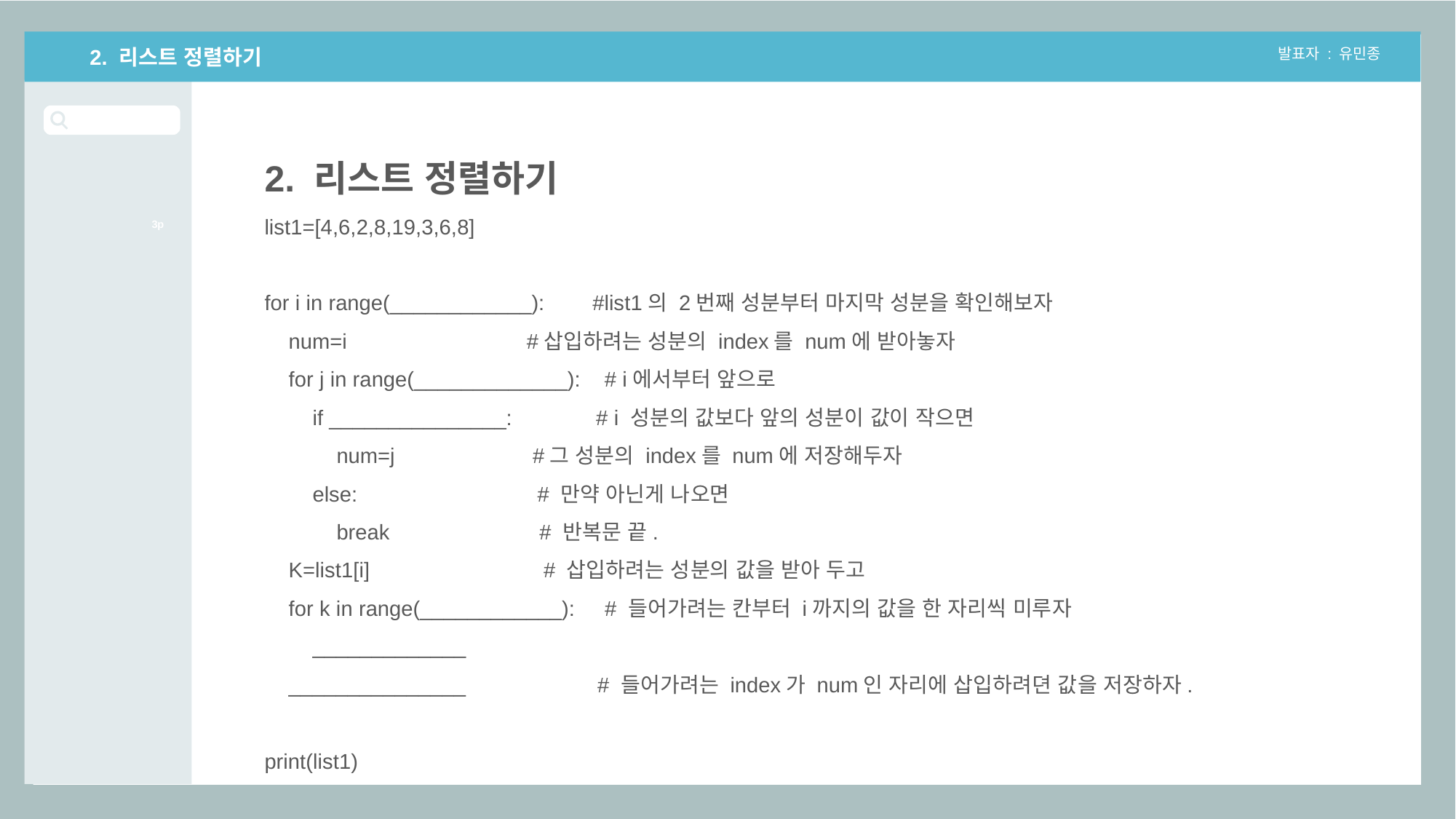

2. 리스트 정렬하기
발표자 : 유민종

2. 리스트 정렬하기
list1=[4,6,2,8,19,3,6,8]

for i in range(____________):        #list1의 2번째 성분부터 마지막 성분을 확인해보자
    num=i                              #삽입하려는 성분의 index를 num에 받아놓자
    for j in range(_____________):    # i에서부터 앞으로
        if _______________:              # i 성분의 값보다 앞의 성분이 값이 작으면
            num=j                       #그 성분의 index를 num에 저장해두자
        else:                              # 만약 아닌게 나오면
            break                         # 반복문 끝.
    K=list1[i]                             # 삽입하려는 성분의 값을 받아 두고
    for k in range(____________):     # 들어가려는 칸부터 i까지의 값을 한 자리씩 미루자
        _____________
    _______________                      # 들어가려는 index가 num인 자리에 삽입하려뎐 값을 저장하자.

print(list1)
3p